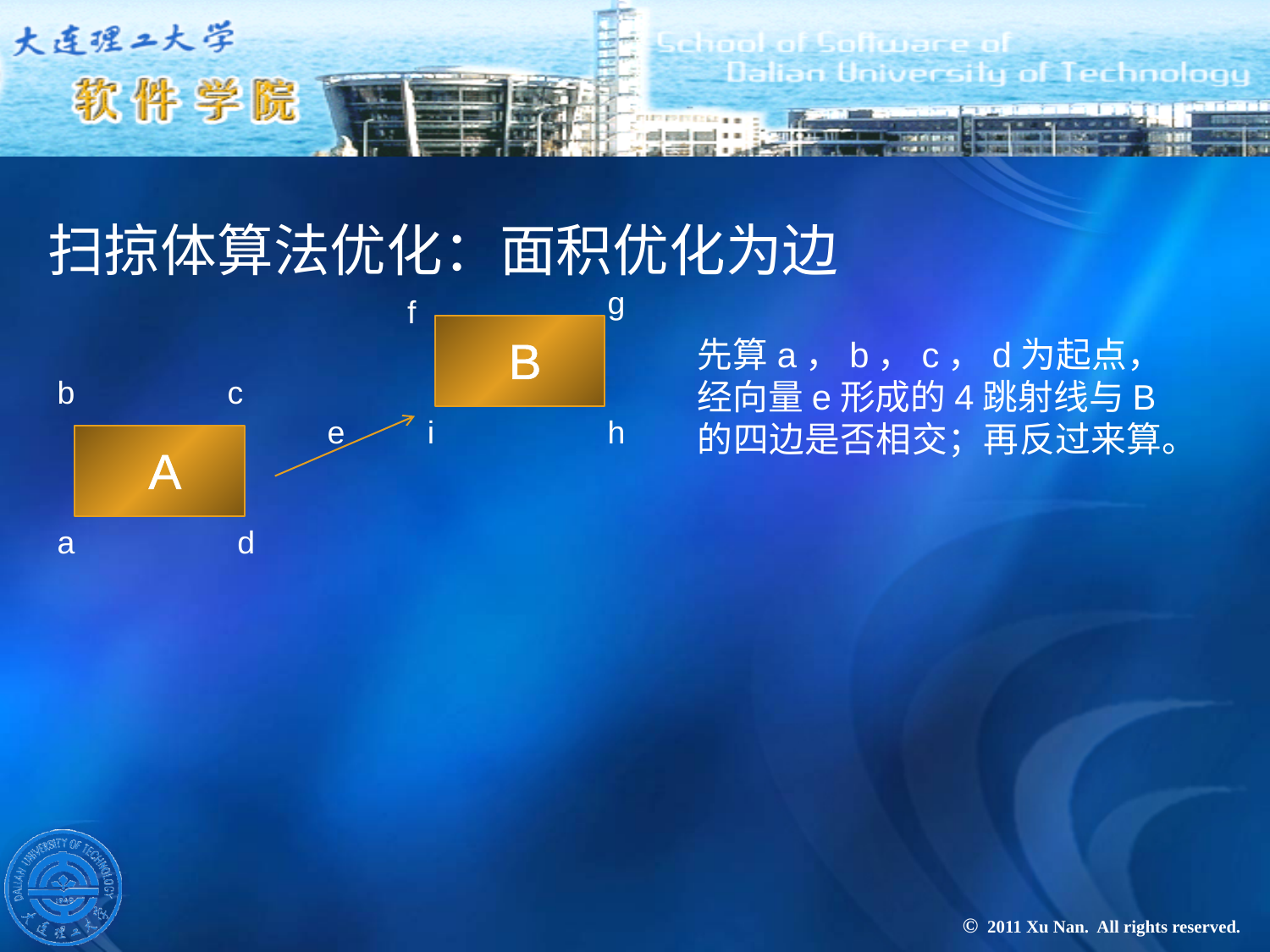

扫掠体算法优化：面积优化为边
g
f

B
先算a，b，c，d为起点，经向量e形成的4跳射线与B的四边是否相交；再反过来算。
b
c
e
i
h

A
a
d